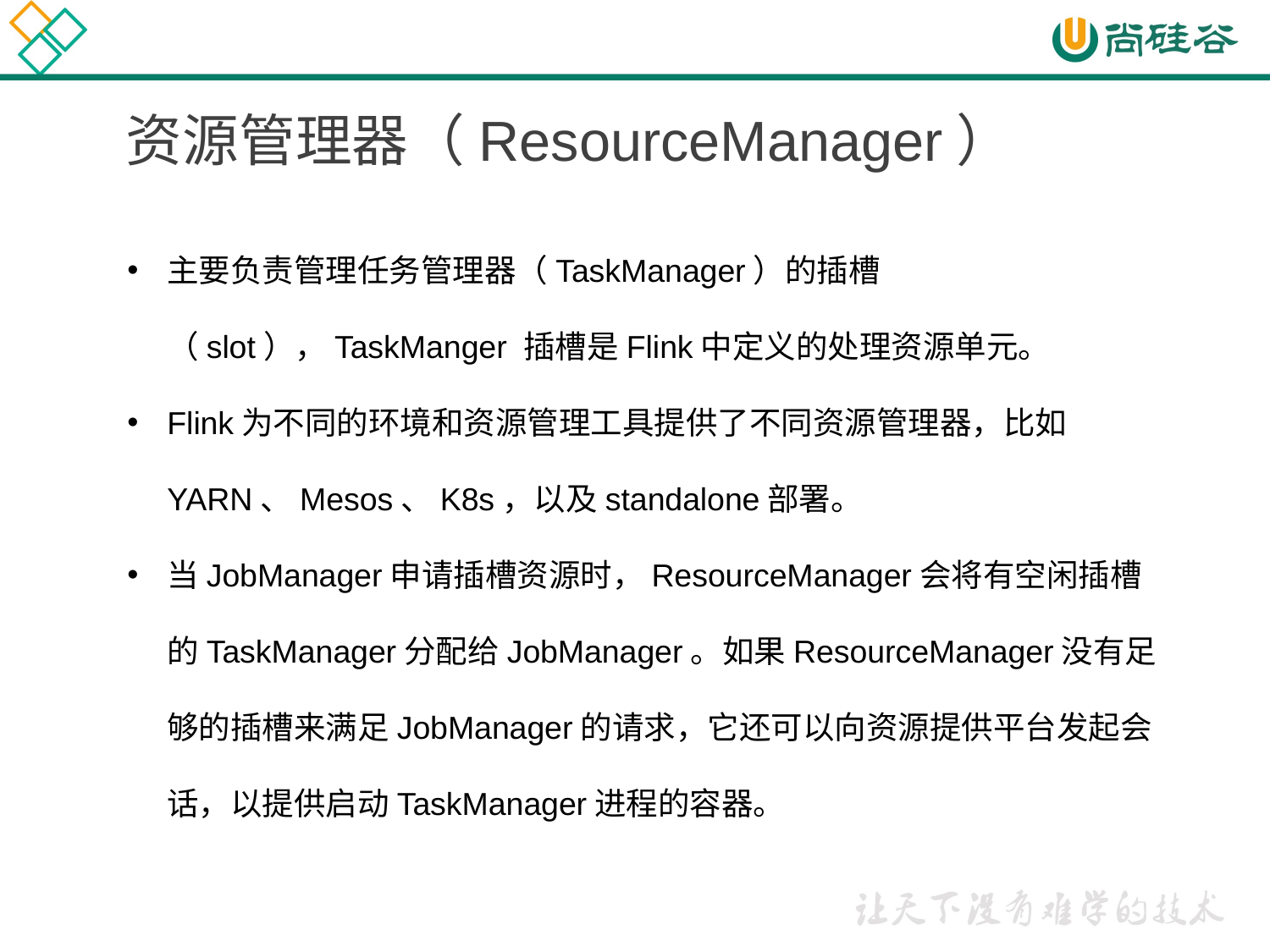

资源管理器（ResourceManager）
主要负责管理任务管理器（TaskManager）的插槽（slot），TaskManger 插槽是Flink中定义的处理资源单元。
Flink为不同的环境和资源管理工具提供了不同资源管理器，比如YARN、Mesos、K8s，以及standalone部署。
当JobManager申请插槽资源时，ResourceManager会将有空闲插槽的TaskManager分配给JobManager。如果ResourceManager没有足够的插槽来满足JobManager的请求，它还可以向资源提供平台发起会话，以提供启动TaskManager进程的容器。